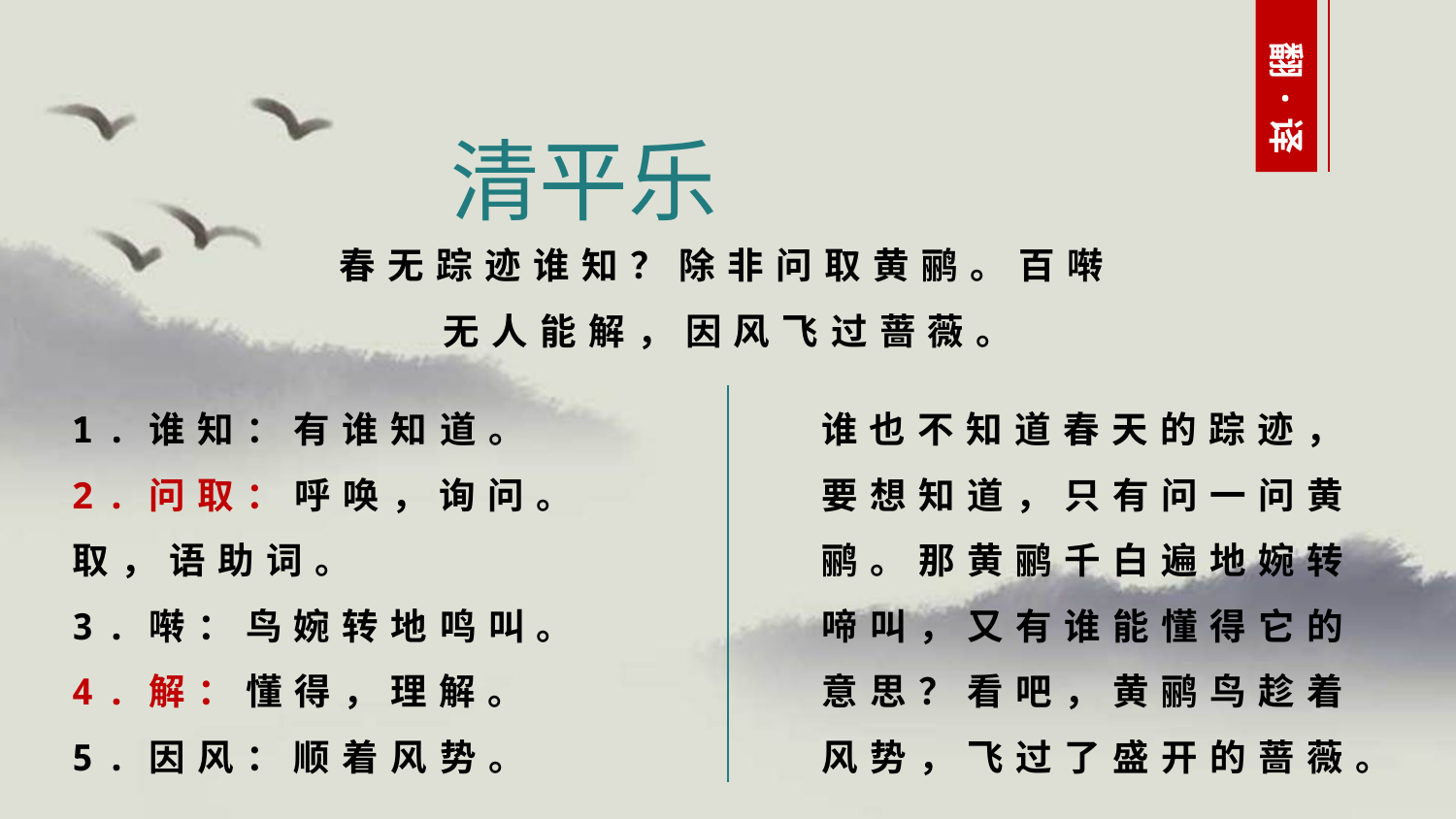

翻·译
清平乐
春无踪迹谁知？除非问取黄鹂。百啭无人能解，因风飞过蔷薇。
1.谁知：有谁知道。
2.问取：呼唤，询问。取，语助词。
3.啭：鸟婉转地鸣叫。
4.解：懂得，理解。
5.因风：顺着风势。
谁也不知道春天的踪迹，要想知道，只有问一问黄鹂。那黄鹂千白遍地婉转啼叫，又有谁能懂得它的意思？看吧，黄鹂鸟趁着风势，飞过了盛开的蔷薇。